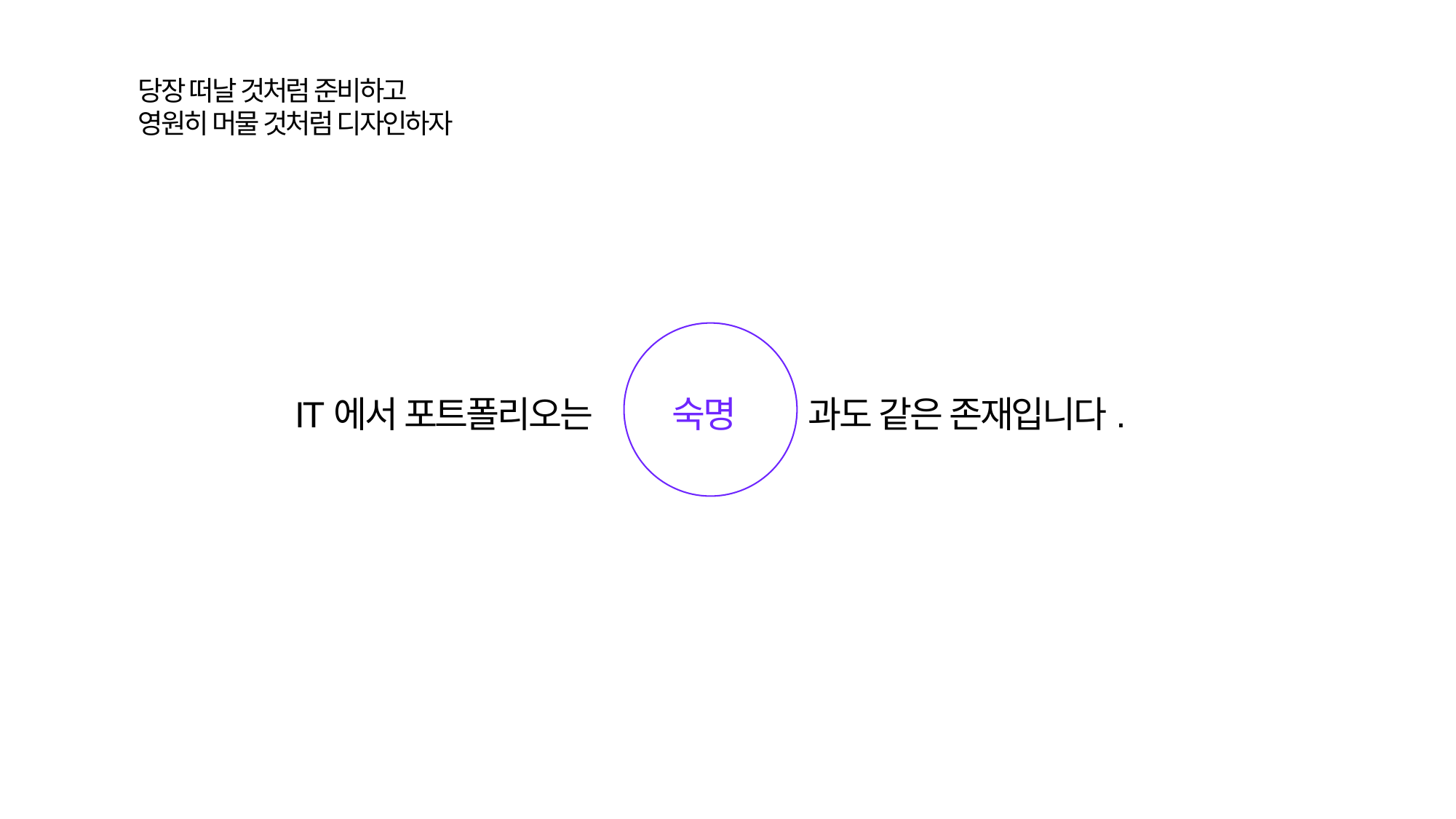

당장 떠날 것처럼 준비하고
영원히 머물 것처럼 디자인하자

IT에서 포트폴리오는          숙명         과도 같은 존재입니다.